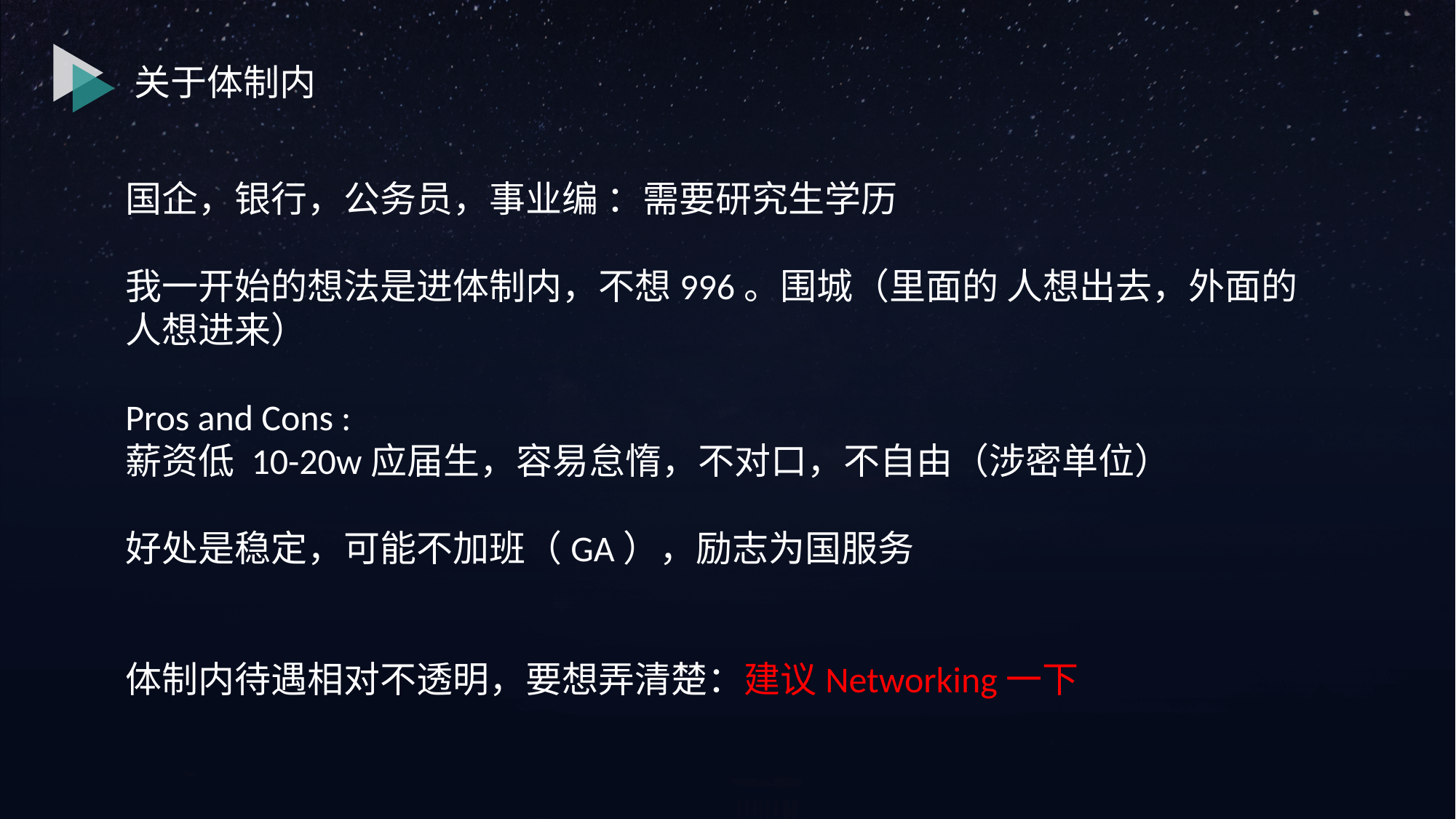

关于体制内
国企，银行，公务员，事业编 ：需要研究生学历

我一开始的想法是进体制内，不想996。围城（里面的 人想出去，外面的人想进来）

Pros and Cons :
薪资低 10-20w应届生，容易怠惰，不对口，不自由（涉密单位）

好处是稳定，可能不加班（GA），励志为国服务

体制内待遇相对不透明，要想弄清楚：建议Networking一下